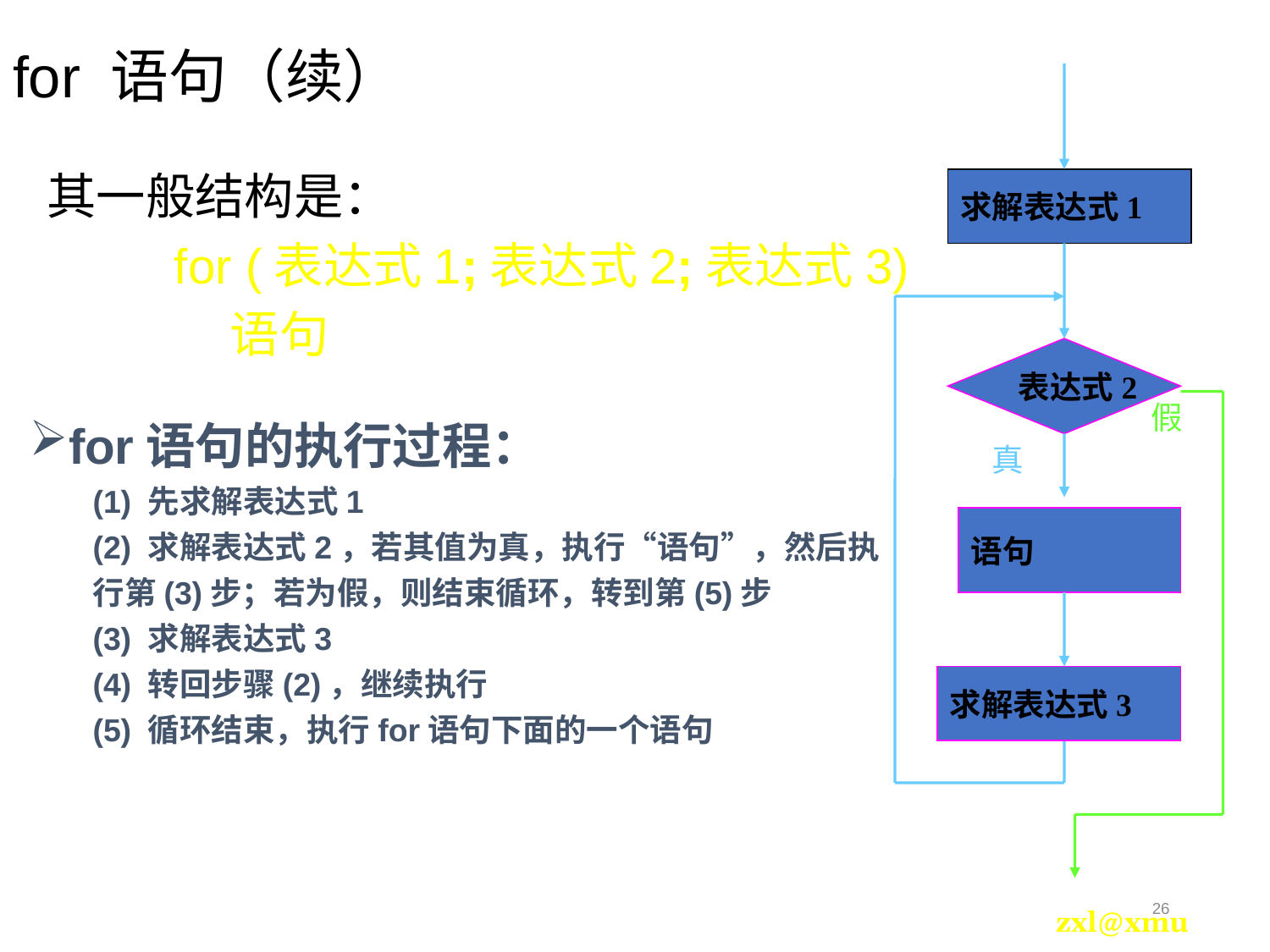

for 语句（续）

求解表达式1
其一般结构是：
	for (表达式1;表达式2;表达式3)
	    语句

表达式2

假
for语句的执行过程：
(1) 先求解表达式1
(2) 求解表达式2，若其值为真，执行“语句”，然后执行第(3)步；若为假，则结束循环，转到第(5)步
(3) 求解表达式3
(4) 转回步骤(2)，继续执行
(5) 循环结束，执行for语句下面的一个语句

语句
真

求解表达式3
26